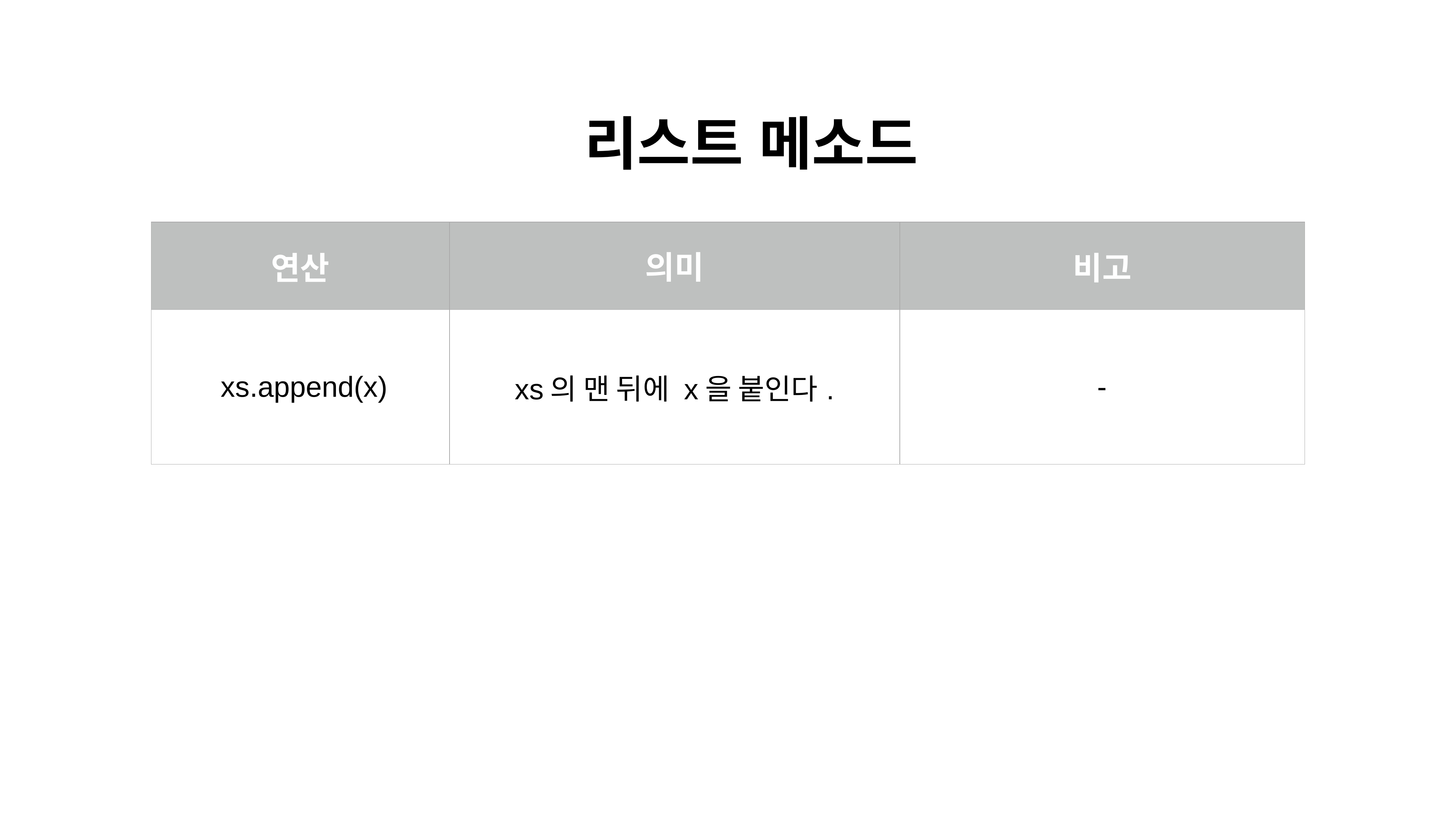

리스트 메소드
| 연산 | 의미 | 비고 |
| --- | --- | --- |
| xs.append(x) | xs의 맨 뒤에 x을 붙인다. | - |